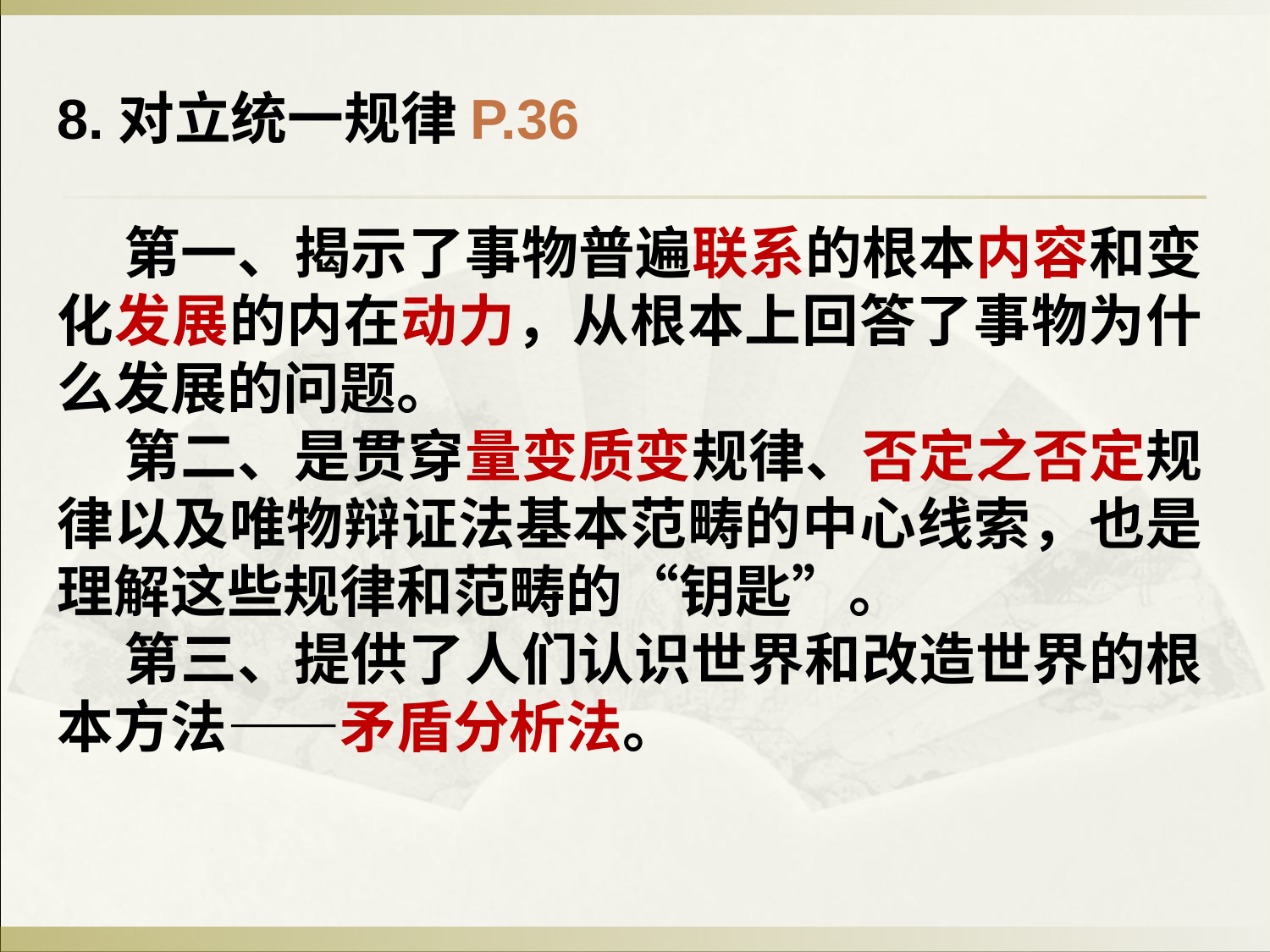

8.对立统一规律P.36

    第一、揭示了事物普遍联系的根本内容和变化发展的内在动力，从根本上回答了事物为什么发展的问题。
    第二、是贯穿量变质变规律、否定之否定规律以及唯物辩证法基本范畴的中心线索，也是理解这些规律和范畴的“钥匙”。
    第三、提供了人们认识世界和改造世界的根本方法——矛盾分析法。